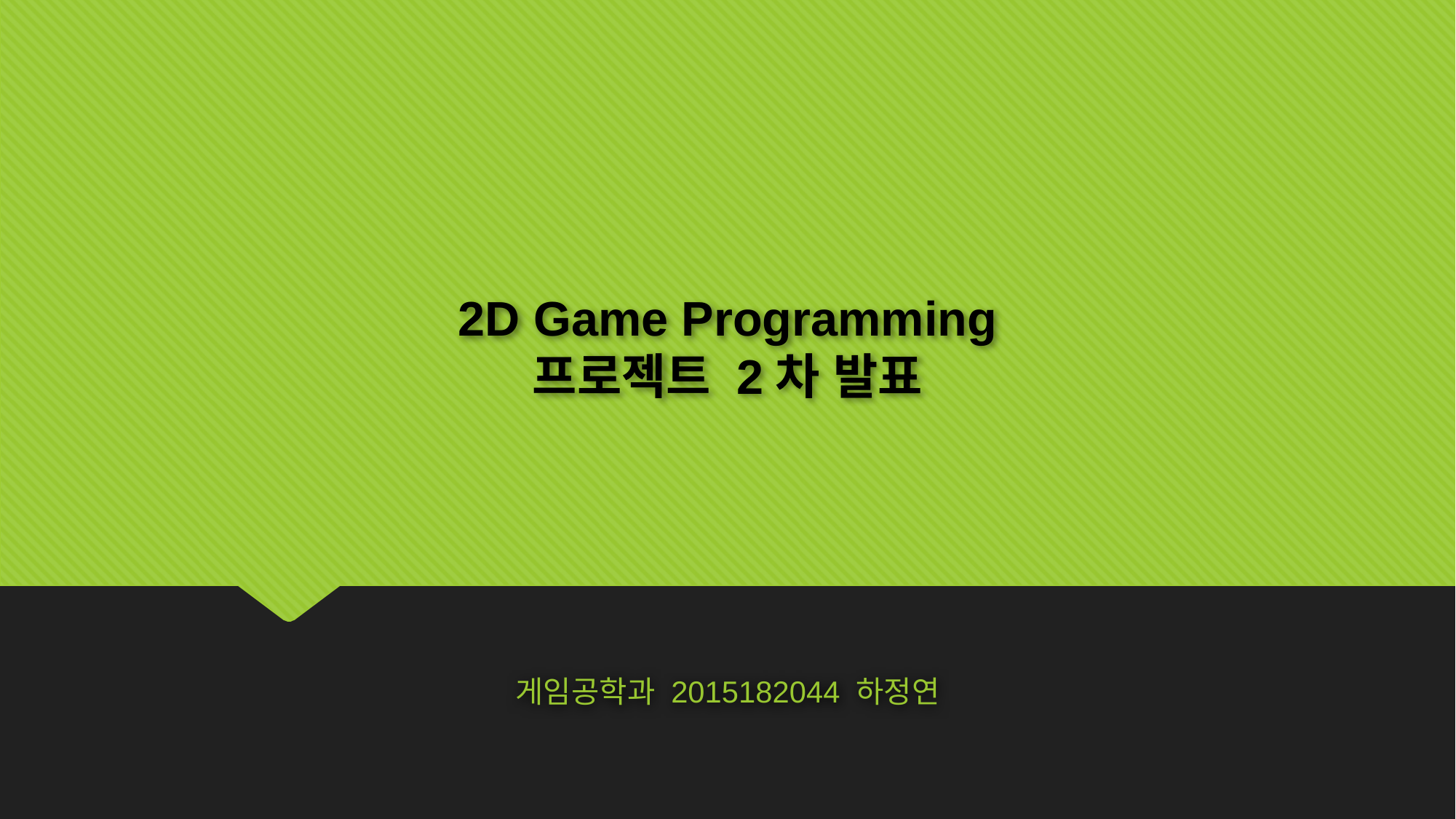

2D Game Programming
프로젝트 2차 발표
게임공학과 2015182044 하정연